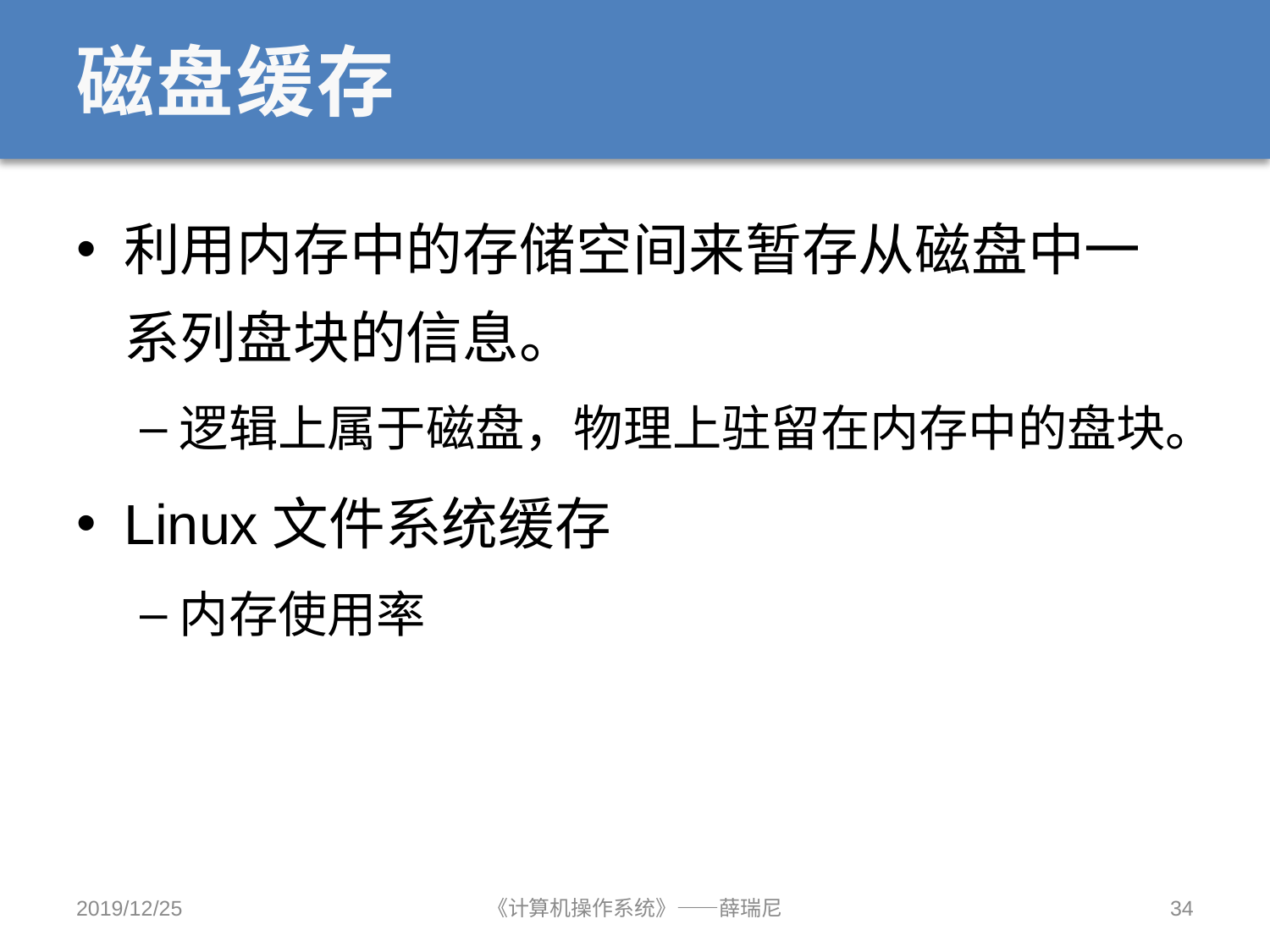

# 磁盘缓存
利用内存中的存储空间来暂存从磁盘中一系列盘块的信息。
逻辑上属于磁盘，物理上驻留在内存中的盘块。
Linux文件系统缓存
内存使用率
2019/12/25
《计算机操作系统》——薛瑞尼
34